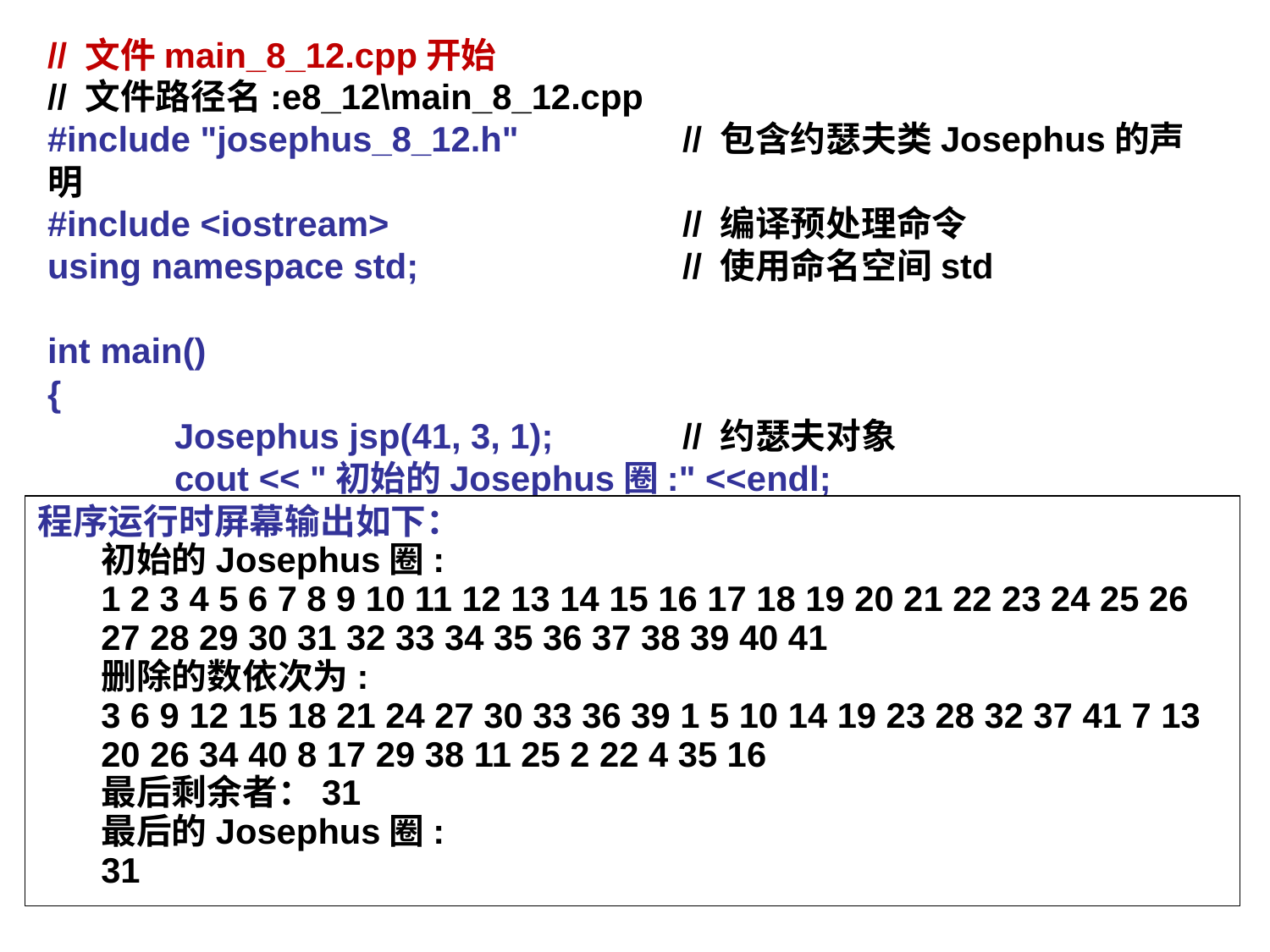

// 文件main_8_12.cpp开始
// 文件路径名:e8_12\main_8_12.cpp
#include "josephus_8_12.h"		// 包含约瑟夫类Josephus的声明
#include <iostream>               		// 编译预处理命令
using namespace std;			// 使用命名空间std

int main()
{
	Josephus jsp(41, 3, 1);		// 约瑟夫对象
	cout << "初始的Josephus圈:" <<endl;
	jsp.Show();			// 显示全部元素
	jsp.Run();			// 运行约瑟夫“游戏”
	cout << "最后的Josephus圈:" << endl;
	jsp.Show();			// 显示全部元素

	return 0;
}

// 文件main_1_1.cpp结束
程序运行时屏幕输出如下：
初始的Josephus圈:
1 2 3 4 5 6 7 8 9 10 11 12 13 14 15 16 17 18 19 20 21 22 23 24 25 26 27 28 29 30 31 32 33 34 35 36 37 38 39 40 41
删除的数依次为:
3 6 9 12 15 18 21 24 27 30 33 36 39 1 5 10 14 19 23 28 32 37 41 7 13 20 26 34 40 8 17 29 38 11 25 2 22 4 35 16
最后剩余者：31
最后的Josephus圈:
31